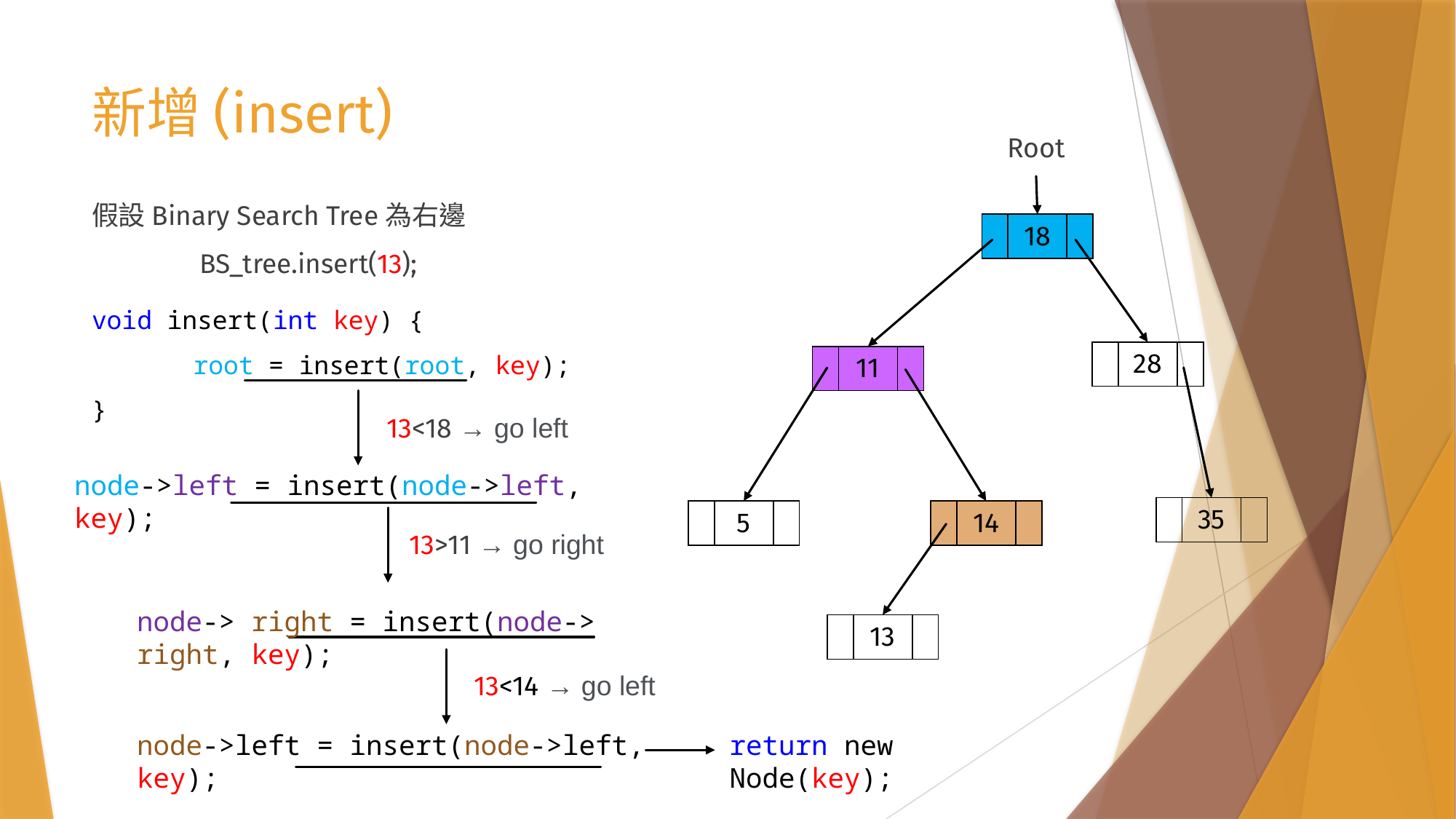

# 新增(insert)
Root
假設Binary Search Tree為右邊
	BS_tree.insert(13);
|  | 18 |  |
| --- | --- | --- |
void insert(int key) {
	root = insert(root, key);
}
|  | 28 |  |
| --- | --- | --- |
|  | 11 |  |
| --- | --- | --- |

13<18 → go left
node->left = insert(node->left, key);
|  | 35 |  |
| --- | --- | --- |
|  | 5 |  |
| --- | --- | --- |
|  | 14 |  |
| --- | --- | --- |
13>11 → go right
node-> right = insert(node-> right, key);
|  | 13 |  |
| --- | --- | --- |
13<14 → go left
node->left = insert(node->left, key);
return new Node(key);